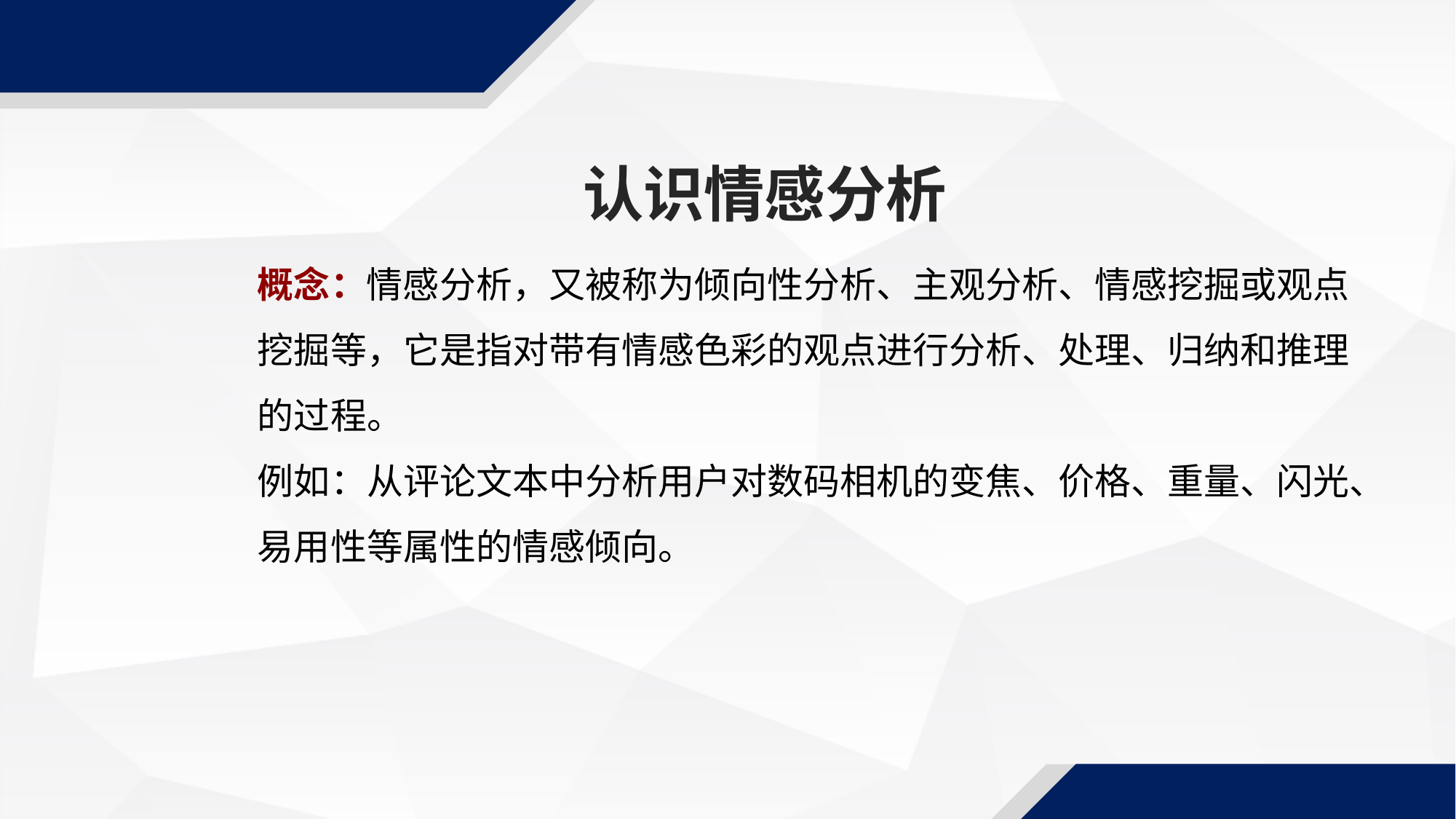

认识情感分析
概念：情感分析，又被称为倾向性分析、主观分析、情感挖掘或观点挖掘等，它是指对带有情感色彩的观点进行分析、处理、归纳和推理的过程。
例如：从评论文本中分析用户对数码相机的变焦、价格、重量、闪光、易用性等属性的情感倾向。